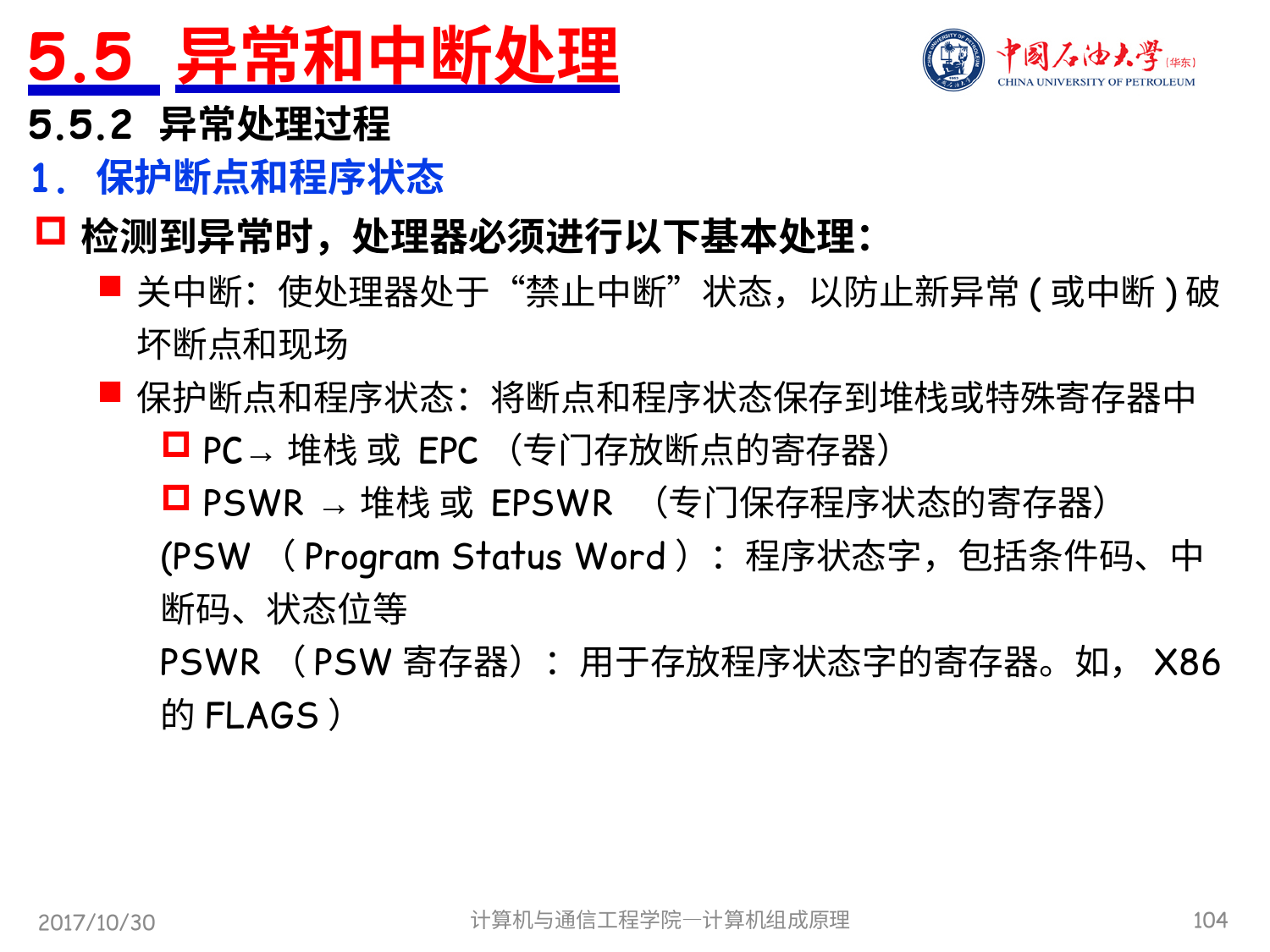

# 5.5 异常和中断处理
5.5.2 异常处理过程

1. 保护断点和程序状态
检测到异常时，处理器必须进行以下基本处理：
关中断：使处理器处于“禁止中断”状态，以防止新异常(或中断)破坏断点和现场
保护断点和程序状态：将断点和程序状态保存到堆栈或特殊寄存器中
 PC→堆栈 或 EPC（专门存放断点的寄存器）
 PSWR →堆栈 或 EPSWR （专门保存程序状态的寄存器）
(PSW（Program Status Word）：程序状态字，包括条件码、中断码、状态位等
PSWR（PSW寄存器）：用于存放程序状态字的寄存器。如，X86的FLAGS）
计算机与通信工程学院—计算机组成原理
104
2017/10/30